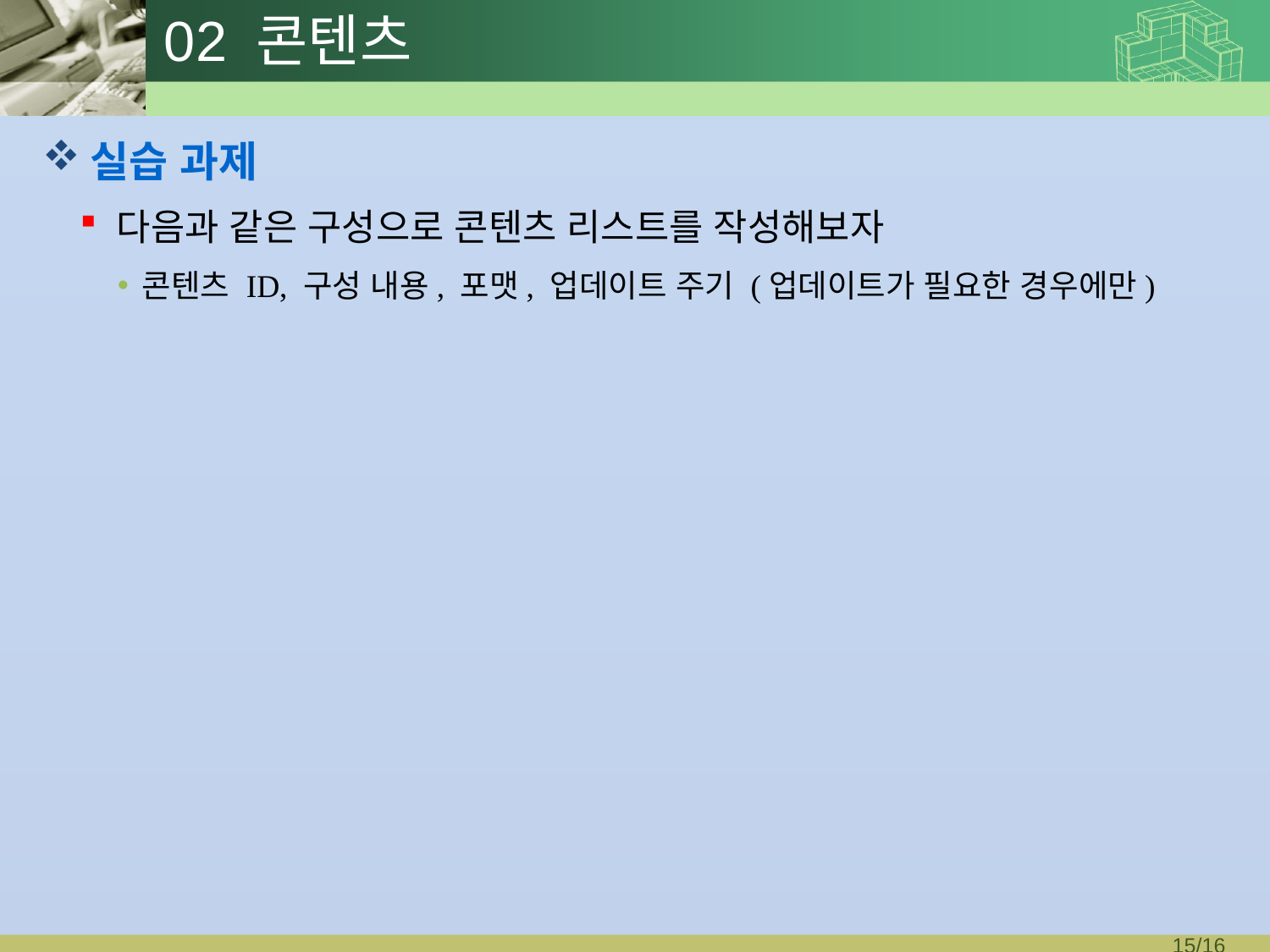

# 02 콘텐츠
실습 과제
다음과 같은 구성으로 콘텐츠 리스트를 작성해보자
콘텐츠 ID, 구성 내용, 포맷, 업데이트 주기 (업데이트가 필요한 경우에만)